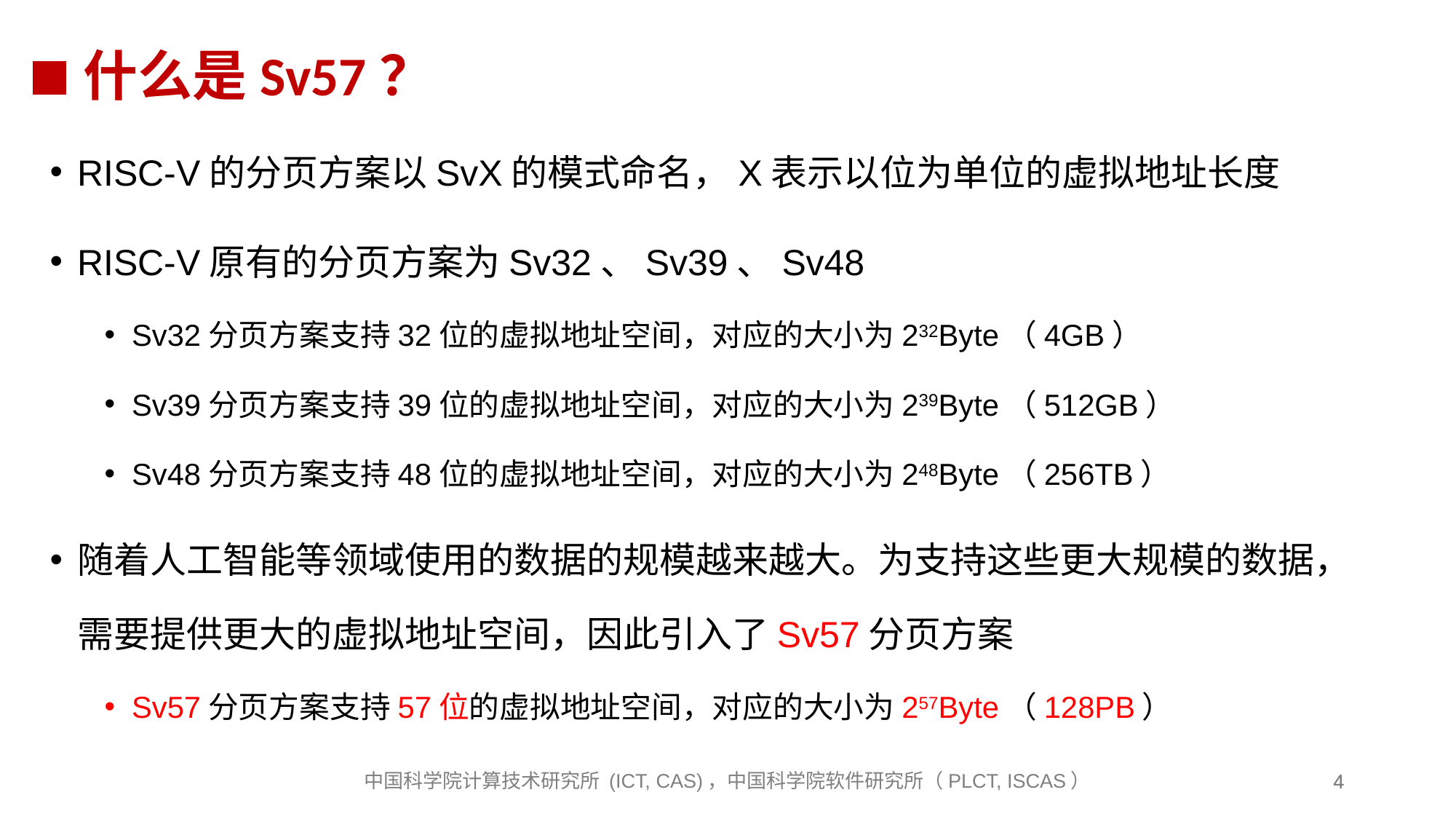

# 什么是Sv57？
RISC-V的分页方案以SvX的模式命名，X表示以位为单位的虚拟地址长度
RISC-V原有的分页方案为Sv32、Sv39、Sv48
Sv32分页方案支持32位的虚拟地址空间，对应的大小为232Byte（4GB）
Sv39分页方案支持39位的虚拟地址空间，对应的大小为239Byte（512GB）
Sv48分页方案支持48位的虚拟地址空间，对应的大小为248Byte（256TB）
随着人工智能等领域使用的数据的规模越来越大。为支持这些更大规模的数据，需要提供更大的虚拟地址空间，因此引入了Sv57分页方案
Sv57分页方案支持57位的虚拟地址空间，对应的大小为257Byte（128PB）